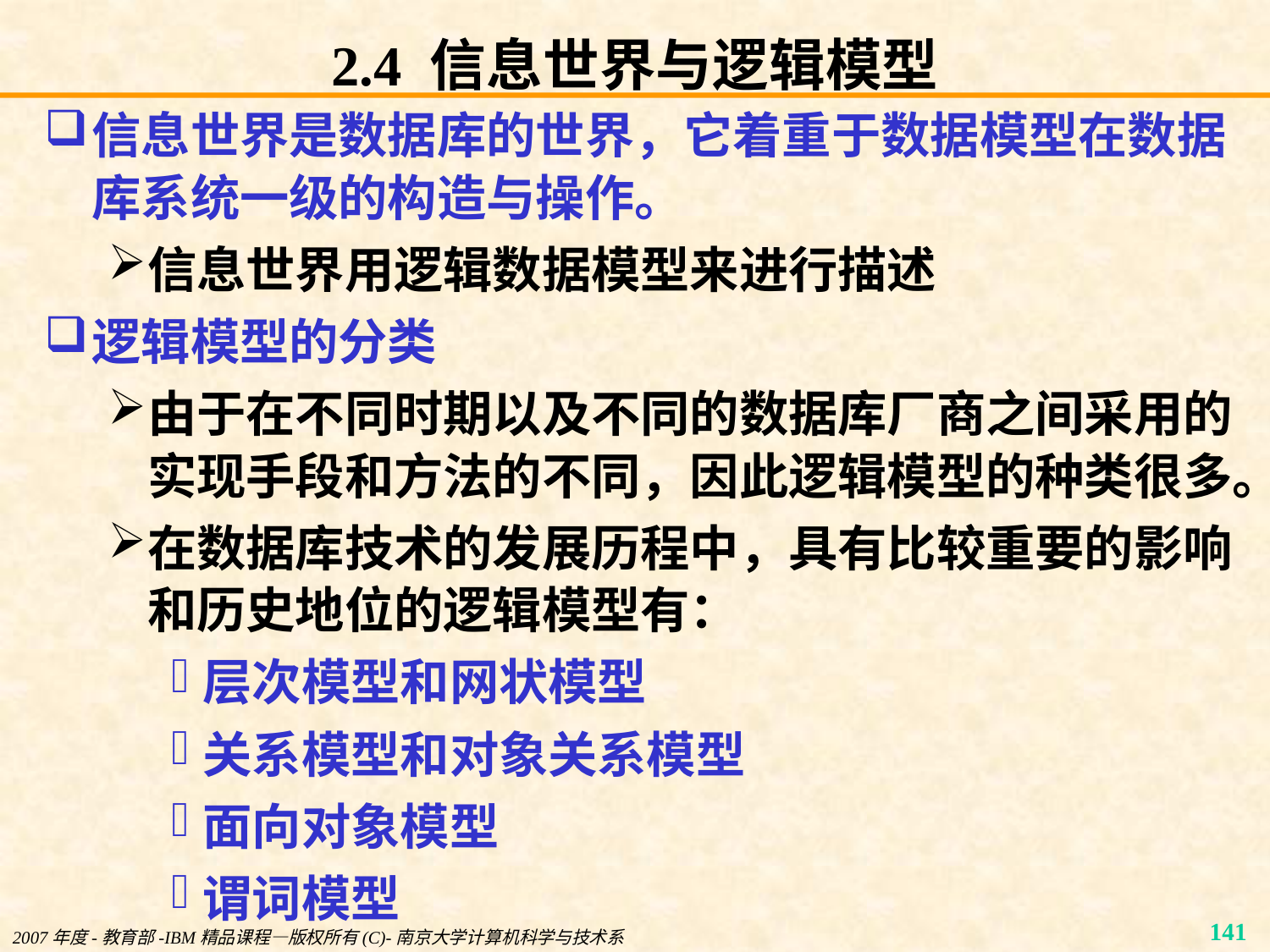

# 2.4 信息世界与逻辑模型
信息世界是数据库的世界，它着重于数据模型在数据库系统一级的构造与操作。
信息世界用逻辑数据模型来进行描述
逻辑模型的分类
由于在不同时期以及不同的数据库厂商之间采用的实现手段和方法的不同，因此逻辑模型的种类很多。
在数据库技术的发展历程中，具有比较重要的影响和历史地位的逻辑模型有：
层次模型和网状模型
关系模型和对象关系模型
面向对象模型
谓词模型
141
2007年度-教育部-IBM精品课程—版权所有(C)-南京大学计算机科学与技术系